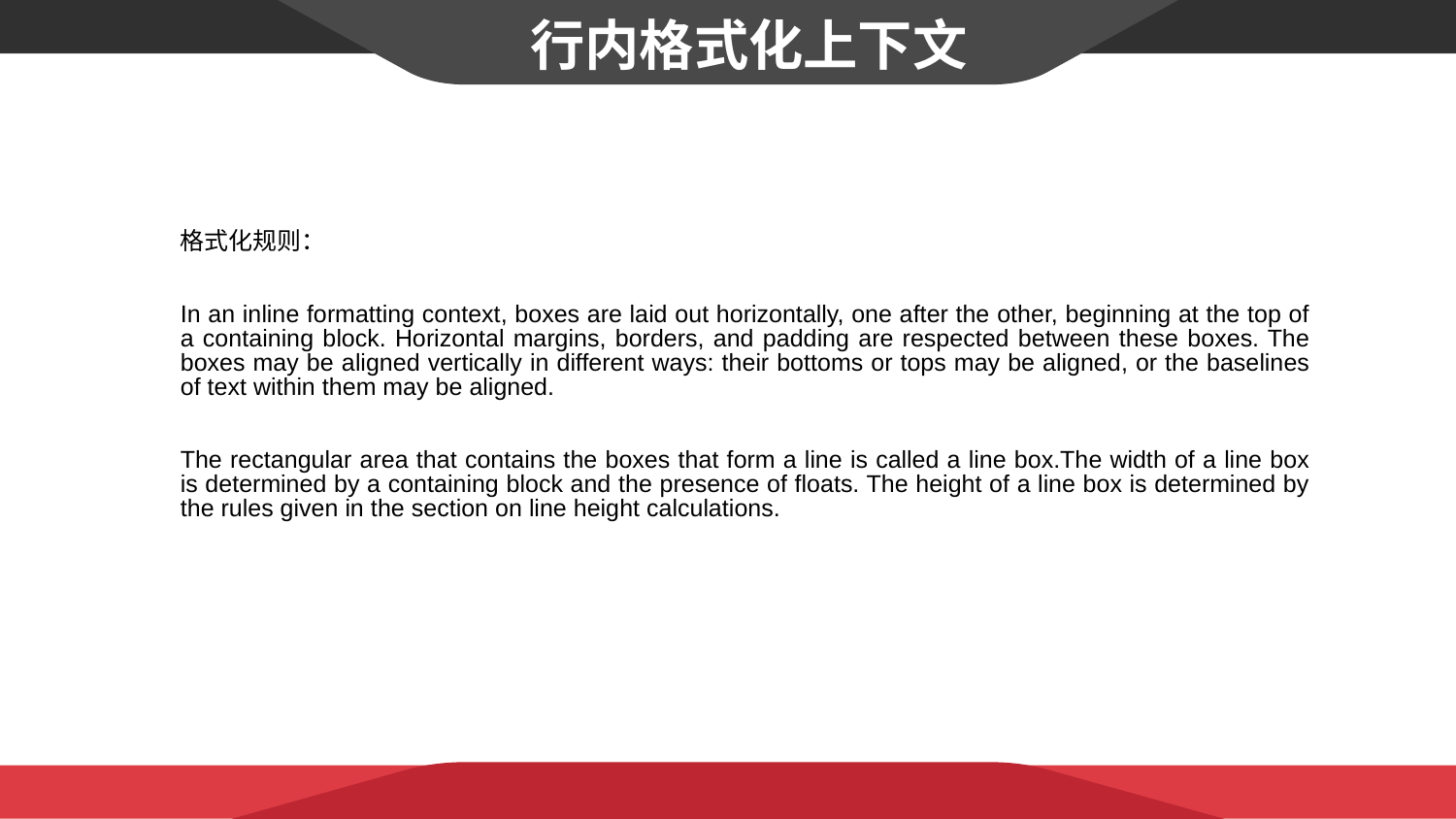

行内格式化上下文
格式化规则：

In an inline formatting context, boxes are laid out horizontally, one after the other, beginning at the top of a containing block. Horizontal margins, borders, and padding are respected between these boxes. The boxes may be aligned vertically in different ways: their bottoms or tops may be aligned, or the baselines of text within them may be aligned.

The rectangular area that contains the boxes that form a line is called a line box.The width of a line box is determined by a containing block and the presence of floats. The height of a line box is determined by the rules given in the section on line height calculations.